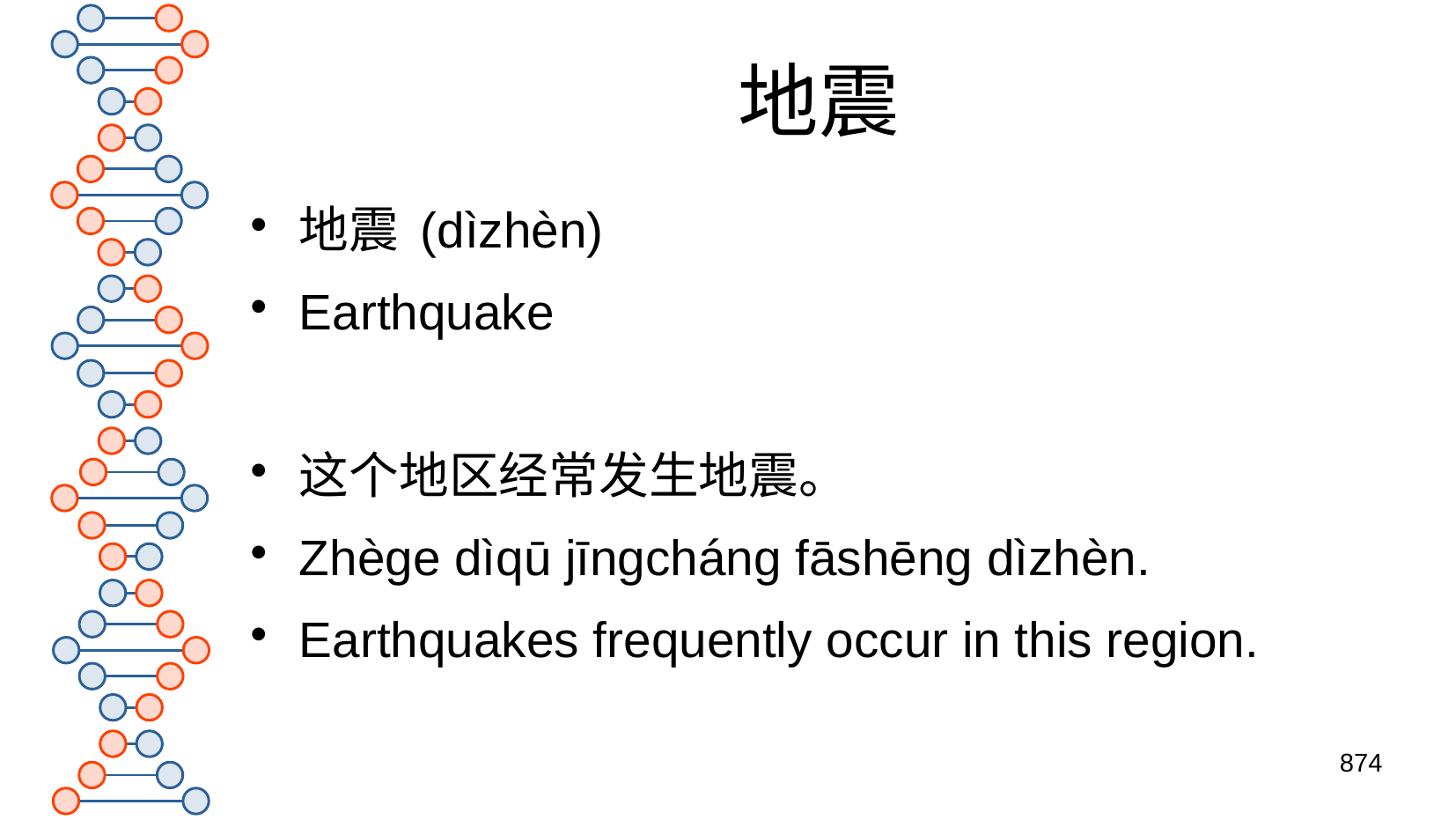

# 地震
地震 (dìzhèn)
Earthquake

这个地区经常发生地震。
Zhège dìqū jīngcháng fāshēng dìzhèn.
Earthquakes frequently occur in this region.

874